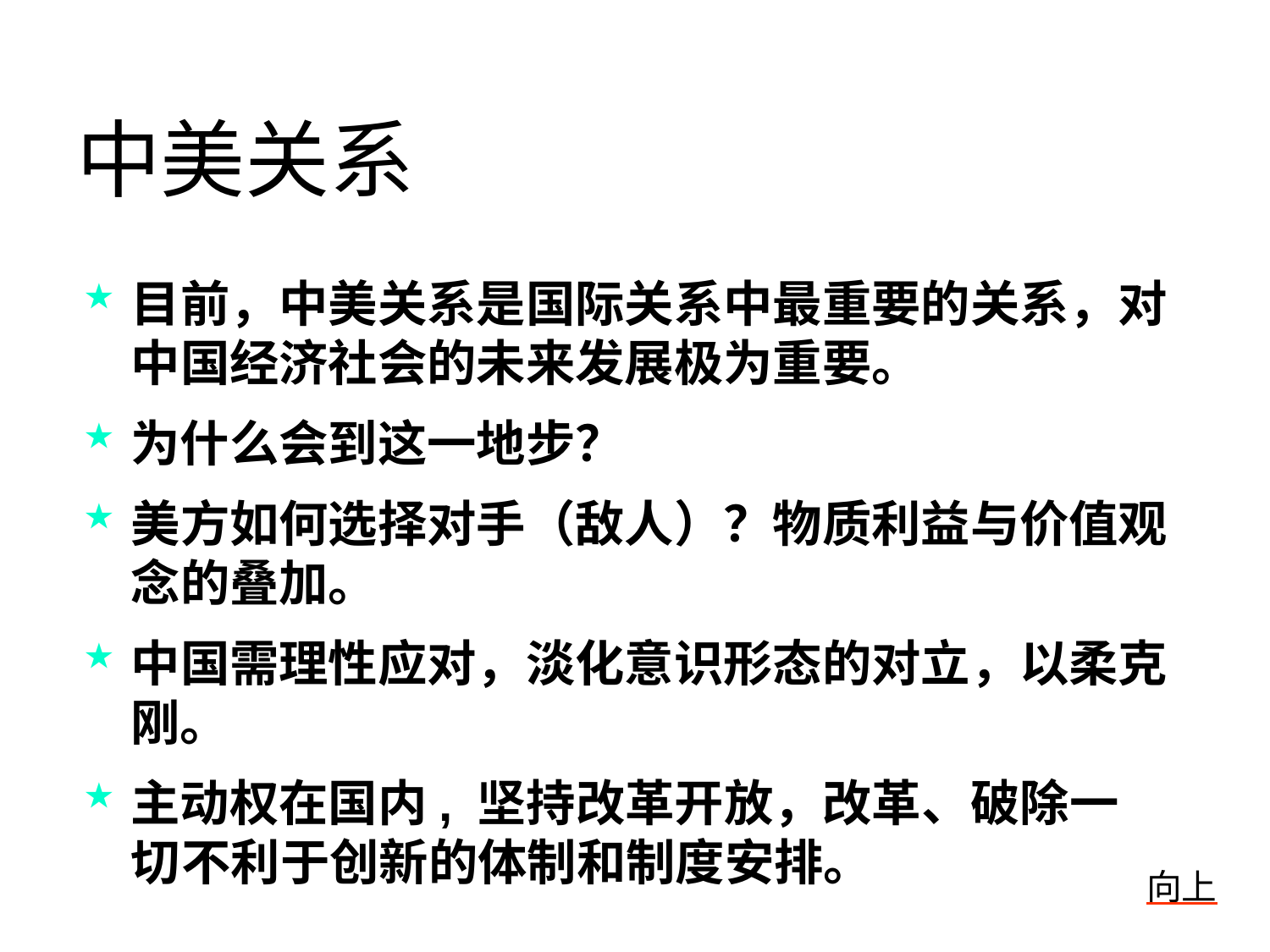

# 中美关系
目前，中美关系是国际关系中最重要的关系，对 中国经济社会的未来发展极为重要。
为什么会到这一地步？
美方如何选择对手（敌人）？物质利益与价值观 念的叠加。
中国需理性应对，淡化意识形态的对立，以柔克 刚。
主动权在国内,坚持改革开放，改革、破除一切 不利于创新的体制和制度安排。
向上